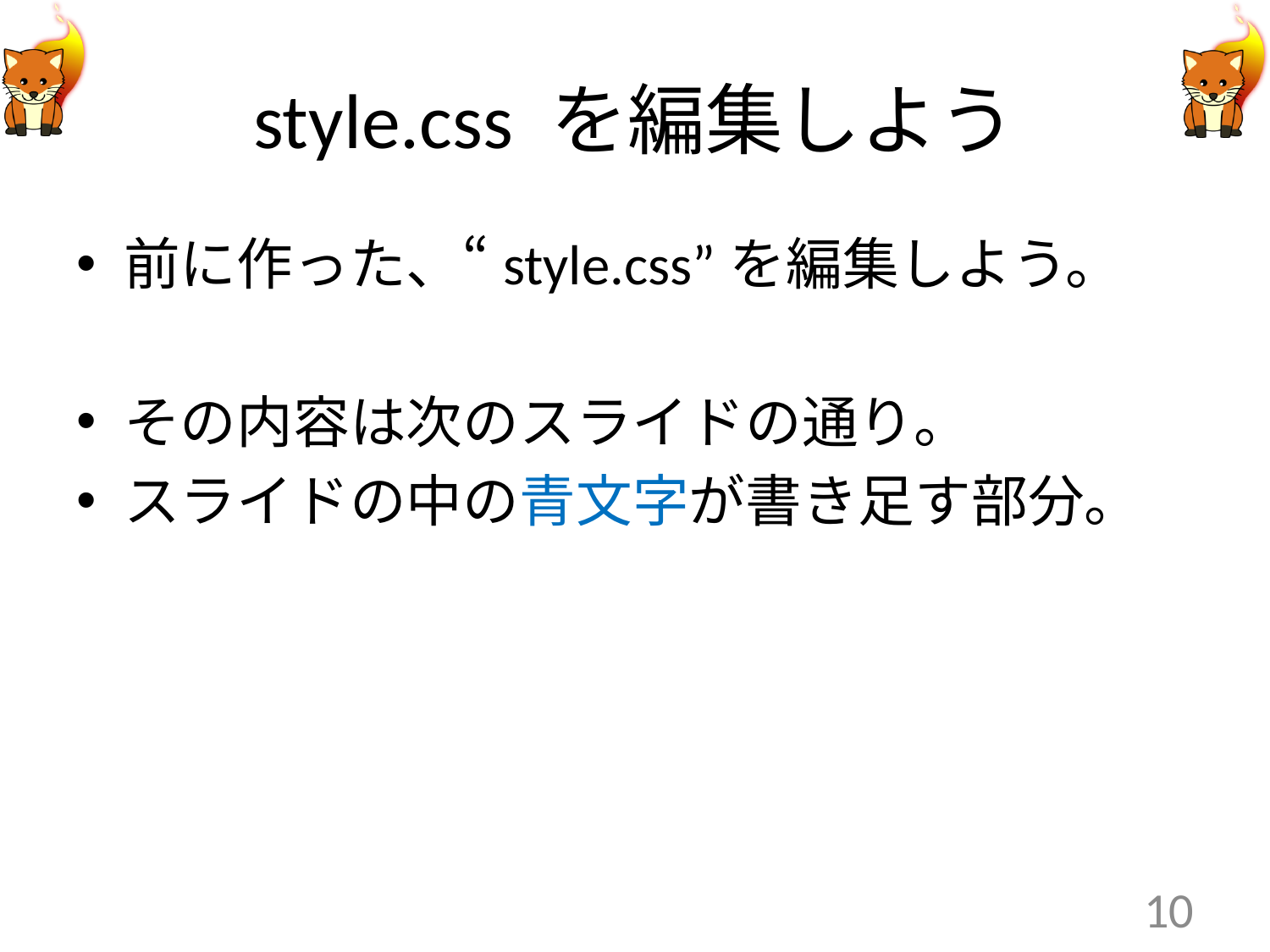

# style.css を編集しよう
前に作った、“style.css”を編集しよう。

その内容は次のスライドの通り。
スライドの中の青文字が書き足す部分。

10